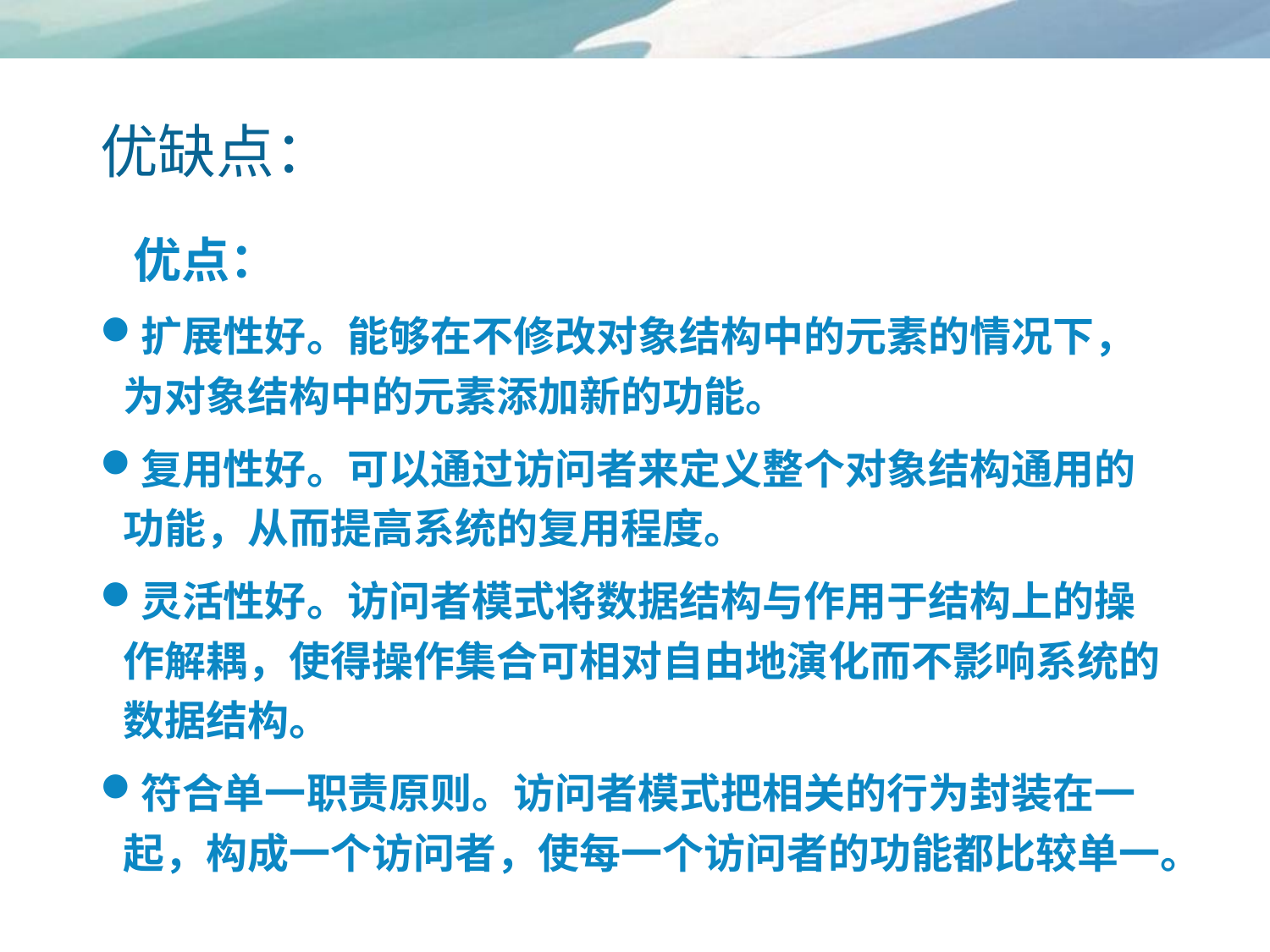

# 优缺点：
  优点：
扩展性好。能够在不修改对象结构中的元素的情况下，为对象结构中的元素添加新的功能。
复用性好。可以通过访问者来定义整个对象结构通用的功能，从而提高系统的复用程度。
灵活性好。访问者模式将数据结构与作用于结构上的操作解耦，使得操作集合可相对自由地演化而不影响系统的数据结构。
符合单一职责原则。访问者模式把相关的行为封装在一起，构成一个访问者，使每一个访问者的功能都比较单一。